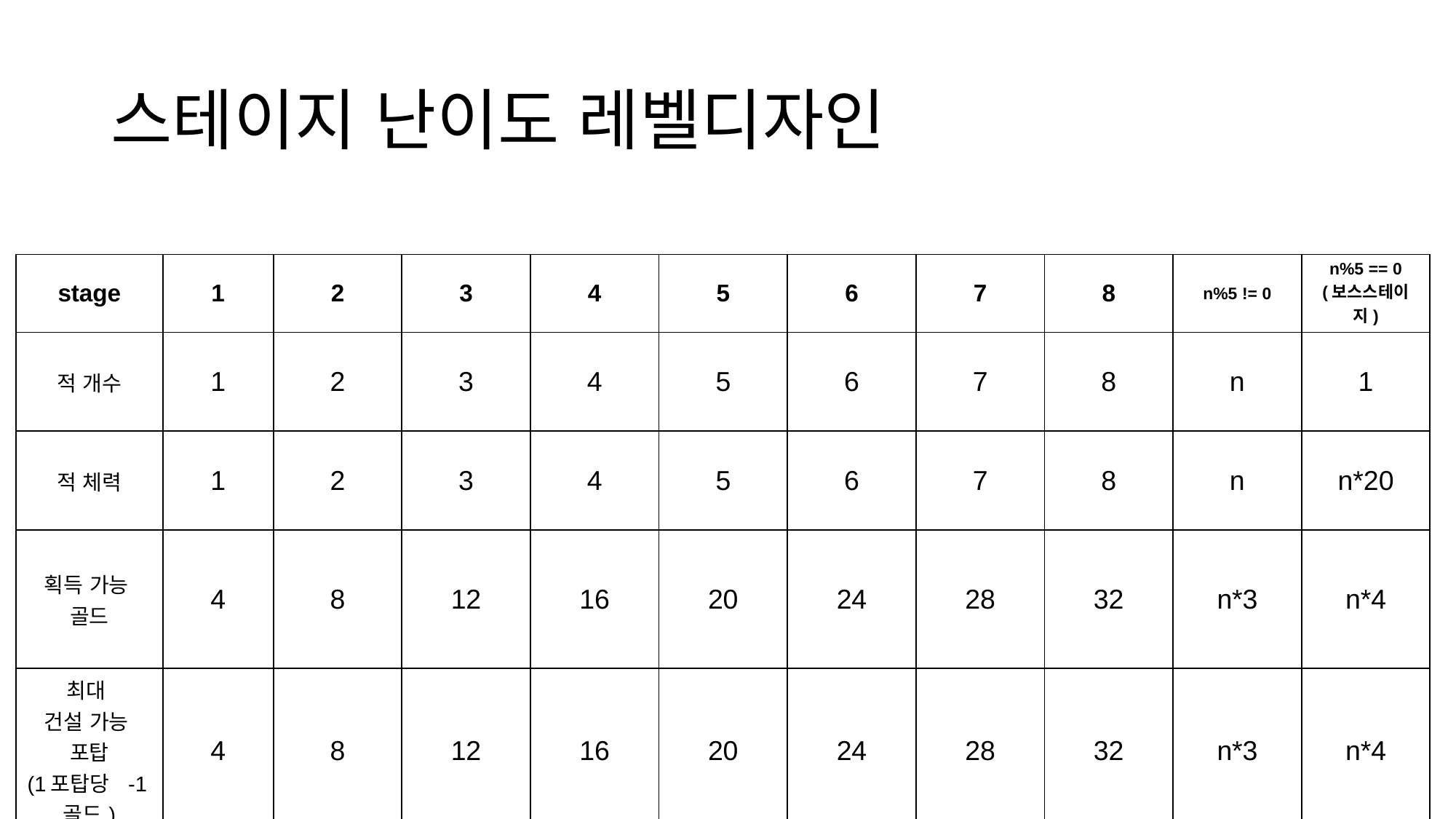

# 스테이지 난이도 레벨디자인
| stage | 1 | 2 | 3 | 4 | 5 | 6 | 7 | 8 | n%5 != 0 | n%5 == 0 (보스스테이지) |
| --- | --- | --- | --- | --- | --- | --- | --- | --- | --- | --- |
| 적 개수 | 1 | 2 | 3 | 4 | 5 | 6 | 7 | 8 | n | 1 |
| 적 체력 | 1 | 2 | 3 | 4 | 5 | 6 | 7 | 8 | n | n\*20 |
| 획득 가능 골드 | 4 | 8 | 12 | 16 | 20 | 24 | 28 | 32 | n\*3 | n\*4 |
| 최대 건설 가능 포탑 (1포탑당 -1골드) | 4 | 8 | 12 | 16 | 20 | 24 | 28 | 32 | n\*3 | n\*4 |